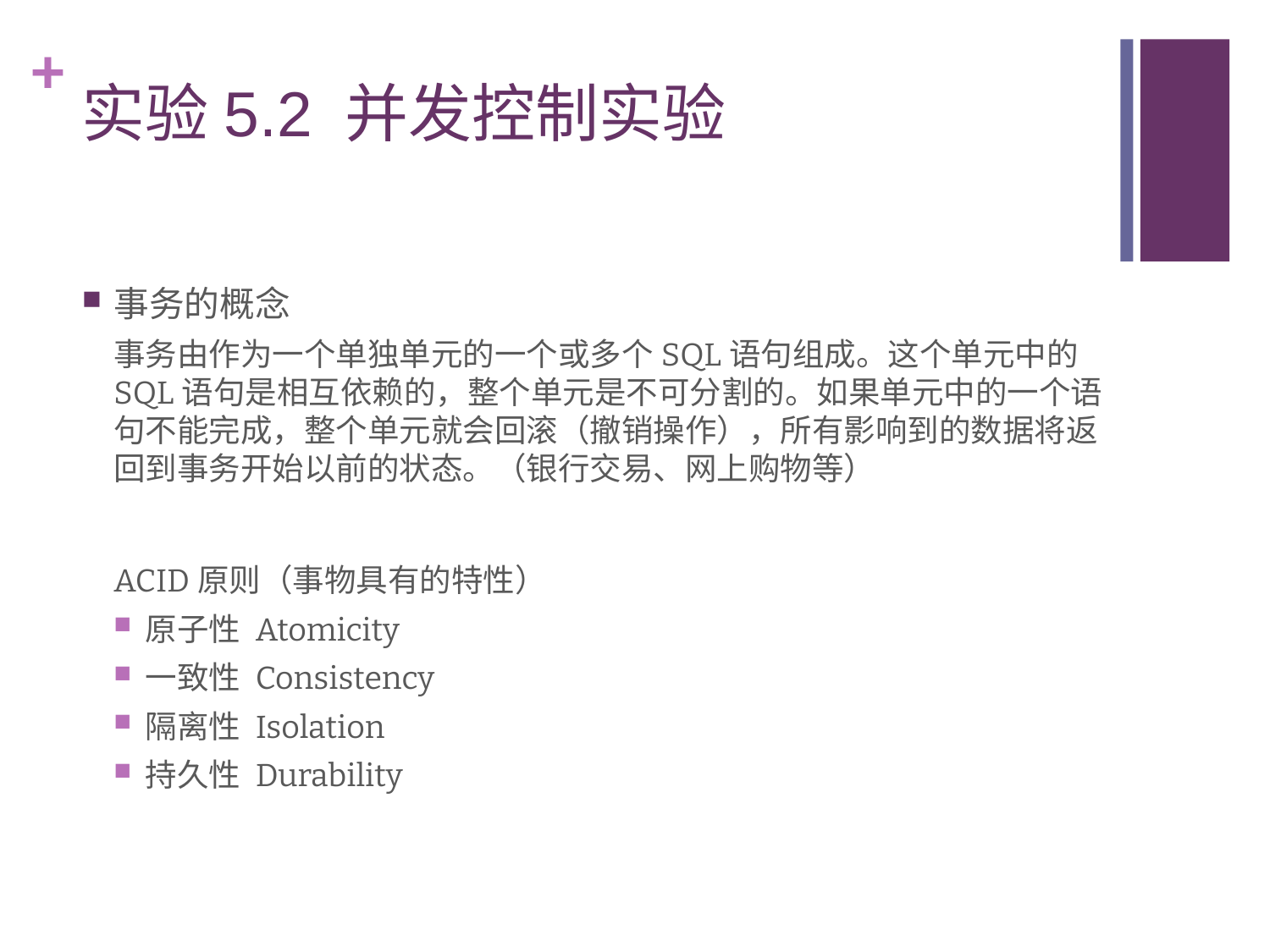

# 实验5.2 并发控制实验
事务的概念
事务由作为一个单独单元的一个或多个SQL语句组成。这个单元中的SQL语句是相互依赖的，整个单元是不可分割的。如果单元中的一个语句不能完成，整个单元就会回滚（撤销操作），所有影响到的数据将返回到事务开始以前的状态。（银行交易、网上购物等）

ACID原则（事物具有的特性）
原子性 Atomicity
一致性 Consistency
隔离性 Isolation
持久性 Durability